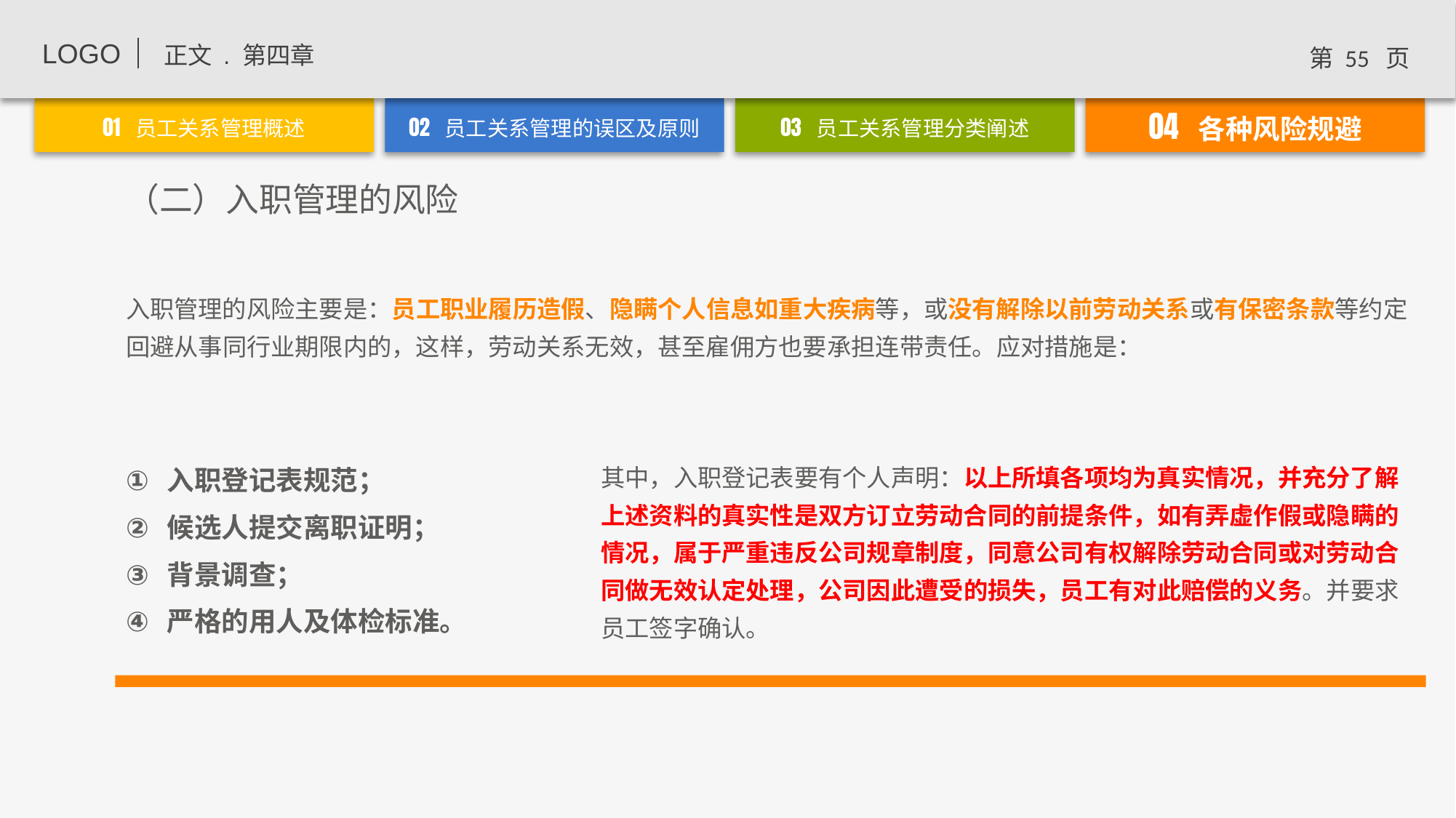

（二）入职管理的风险
入职管理的风险主要是：员工职业履历造假、隐瞒个人信息如重大疾病等，或没有解除以前劳动关系或有保密条款等约定回避从事同行业期限内的，这样，劳动关系无效，甚至雇佣方也要承担连带责任。应对措施是：
入职登记表规范；
候选人提交离职证明；
背景调查；
严格的用人及体检标准。
其中，入职登记表要有个人声明：以上所填各项均为真实情况，并充分了解上述资料的真实性是双方订立劳动合同的前提条件，如有弄虚作假或隐瞒的情况，属于严重违反公司规章制度，同意公司有权解除劳动合同或对劳动合同做无效认定处理，公司因此遭受的损失，员工有对此赔偿的义务。并要求员工签字确认。